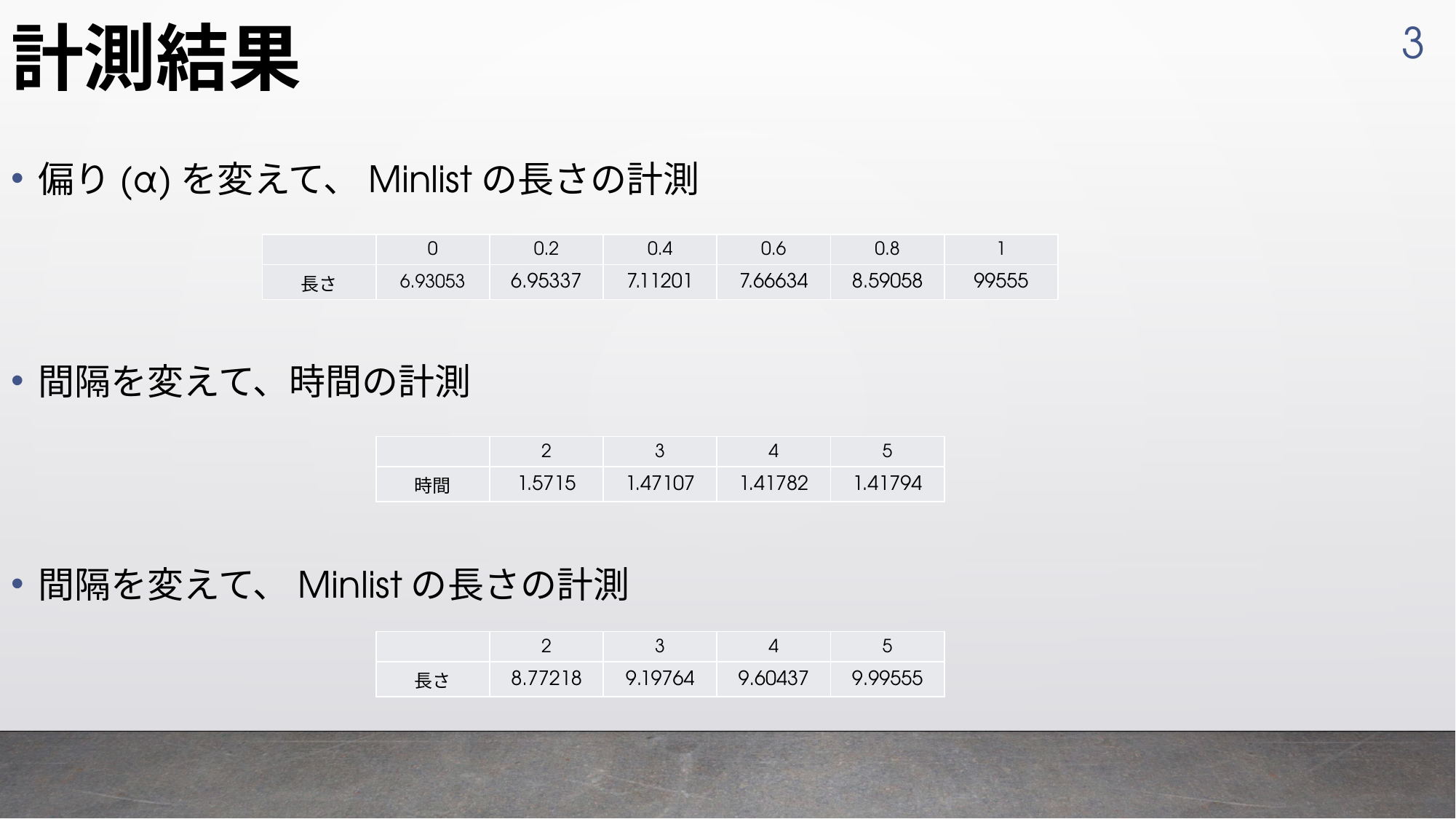

3
# 計測結果
偏り(α)を変えて、Minlistの長さの計測

間隔を変えて、時間の計測

間隔を変えて、Minlistの長さの計測

|  | 0 | 0.2 | 0.4 | 0.6 | 0.8 | 1 |
| --- | --- | --- | --- | --- | --- | --- |
| 長さ | 6.93053 | 6.95337 | 7.11201 | 7.66634 | 8.59058 | 99555 |
|  | 2 | 3 | 4 | 5 |
| --- | --- | --- | --- | --- |
| 時間 | 1.5715 | 1.47107 | 1.41782 | 1.41794 |
|  | 2 | 3 | 4 | 5 |
| --- | --- | --- | --- | --- |
| 長さ | 8.77218 | 9.19764 | 9.60437 | 9.99555 |